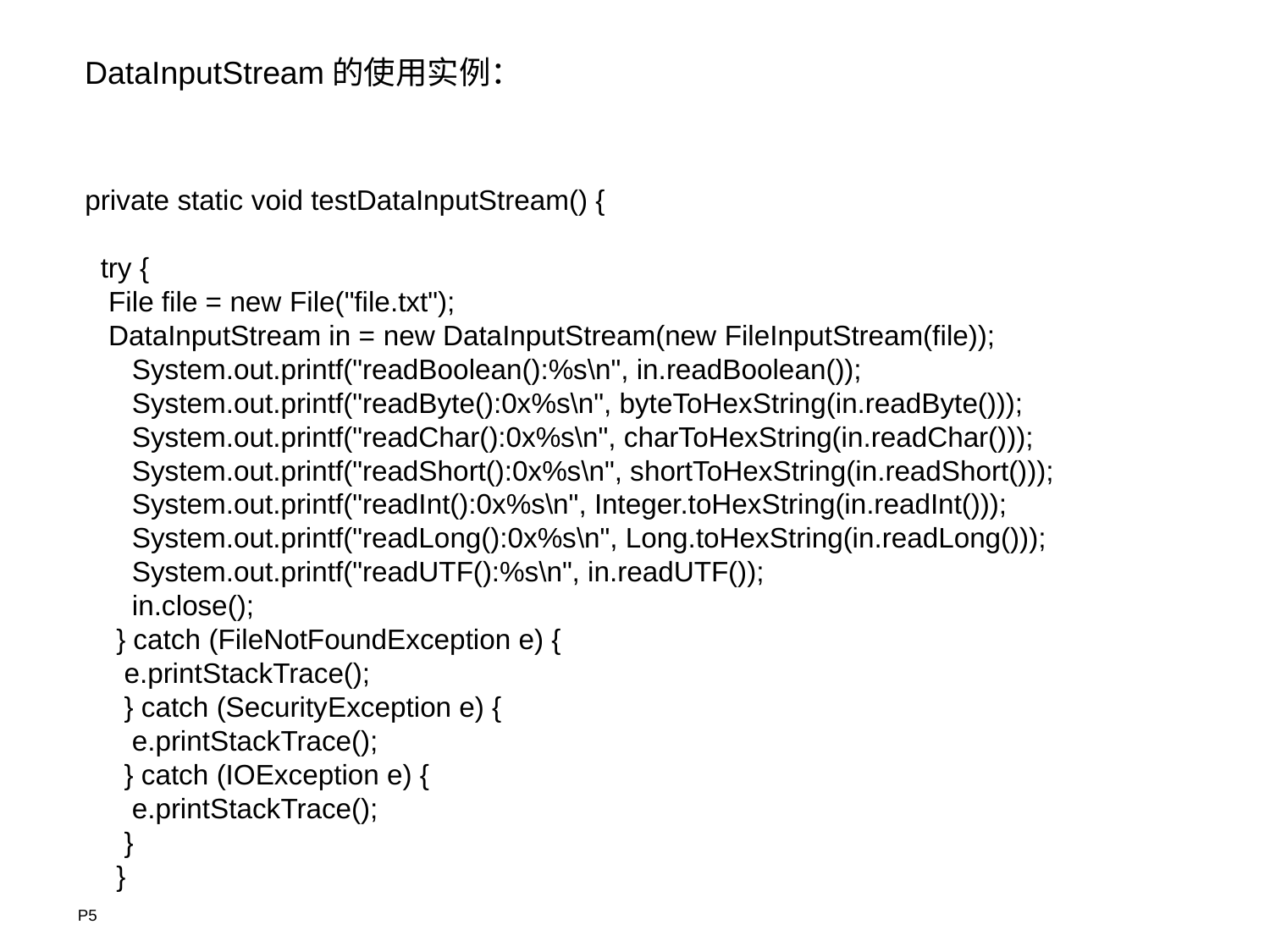

DataInputStream的使用实例：
private static void testDataInputStream() {

  try {
   File file = new File("file.txt");
   DataInputStream in = new DataInputStream(new FileInputStream(file));
      System.out.printf("readBoolean():%s\n", in.readBoolean());
      System.out.printf("readByte():0x%s\n", byteToHexString(in.readByte()));
      System.out.printf("readChar():0x%s\n", charToHexString(in.readChar()));
      System.out.printf("readShort():0x%s\n", shortToHexString(in.readShort()));
      System.out.printf("readInt():0x%s\n", Integer.toHexString(in.readInt()));
      System.out.printf("readLong():0x%s\n", Long.toHexString(in.readLong()));
      System.out.printf("readUTF():%s\n", in.readUTF());
      in.close();
    } catch (FileNotFoundException e) {
     e.printStackTrace();
     } catch (SecurityException e) {
      e.printStackTrace();
     } catch (IOException e) {
      e.printStackTrace();
     }
    }
P5